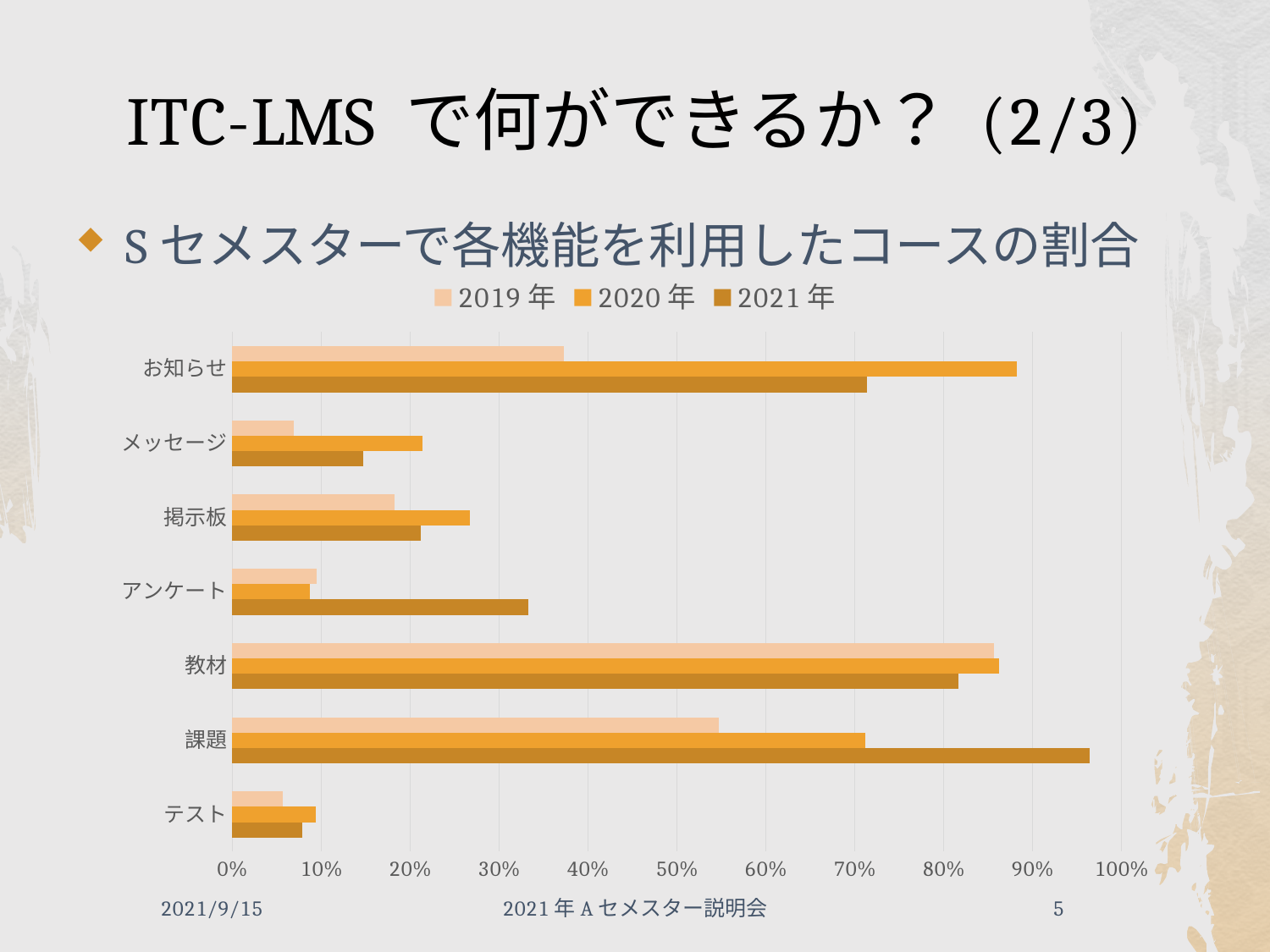

# ITC-LMS で何ができるか？ (2/3)
Sセメスターで各機能を利用したコースの割合

### Chart

| Category | 2021年 | 2020年 | 2019年 |
|---|---|---|---|
| テスト | 0.079 | 0.0936 | 0.057 |
| 課題 | 0.9645 | 0.7117 | 0.5471 |
| 教材 | 0.8168 | 0.862 | 0.8572 |
| アンケート | 0.3328 | 0.0873 | 0.0947 |
| 掲示板 | 0.2122 | 0.2673 | 0.1825 |
| メッセージ | 0.147 | 0.2144 | 0.0696 |
| お知らせ | 0.7135 | 0.8826 | 0.3729 |
2021/9/15
2021年Aセメスター説明会
5